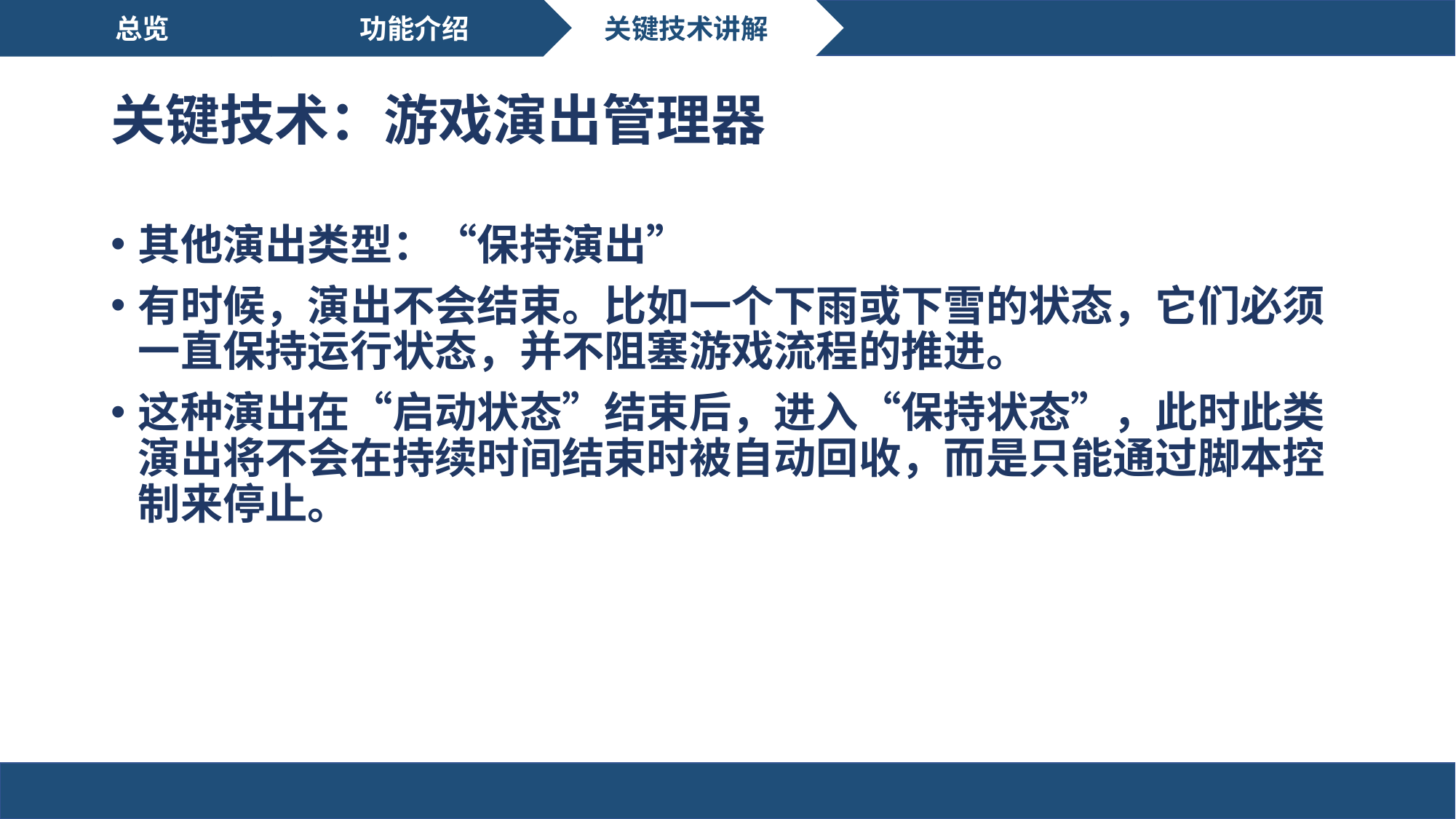

总览
功能介绍
关键技术讲解
# 关键技术：游戏演出管理器
其他演出类型：“保持演出”
有时候，演出不会结束。比如一个下雨或下雪的状态，它们必须一直保持运行状态，并不阻塞游戏流程的推进。
这种演出在“启动状态”结束后，进入“保持状态”，此时此类演出将不会在持续时间结束时被自动回收，而是只能通过脚本控制来停止。